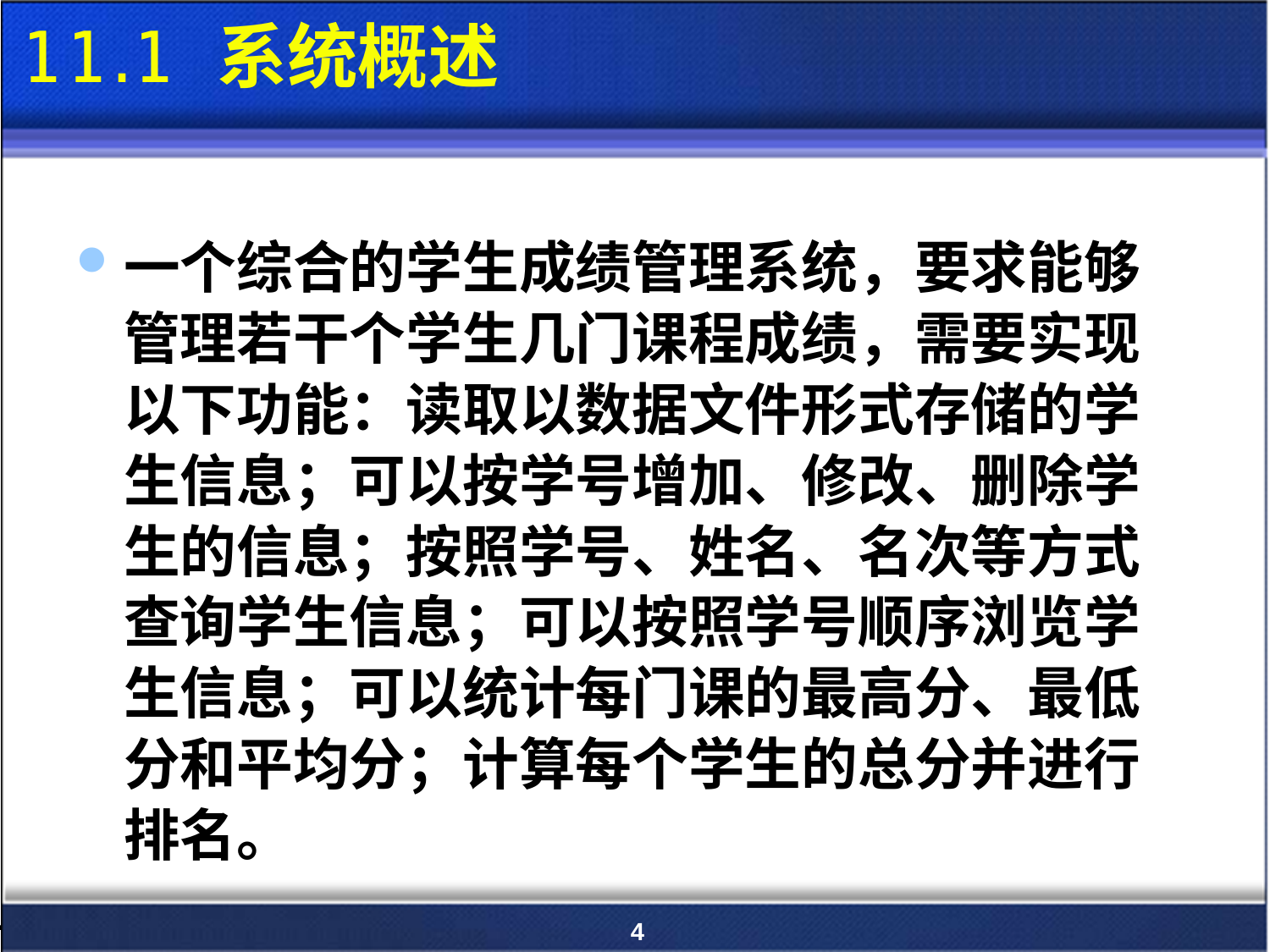

# 11.1 系统概述
一个综合的学生成绩管理系统，要求能够管理若干个学生几门课程成绩，需要实现以下功能：读取以数据文件形式存储的学生信息；可以按学号增加、修改、删除学生的信息；按照学号、姓名、名次等方式查询学生信息；可以按照学号顺序浏览学生信息；可以统计每门课的最高分、最低分和平均分；计算每个学生的总分并进行排名。
4